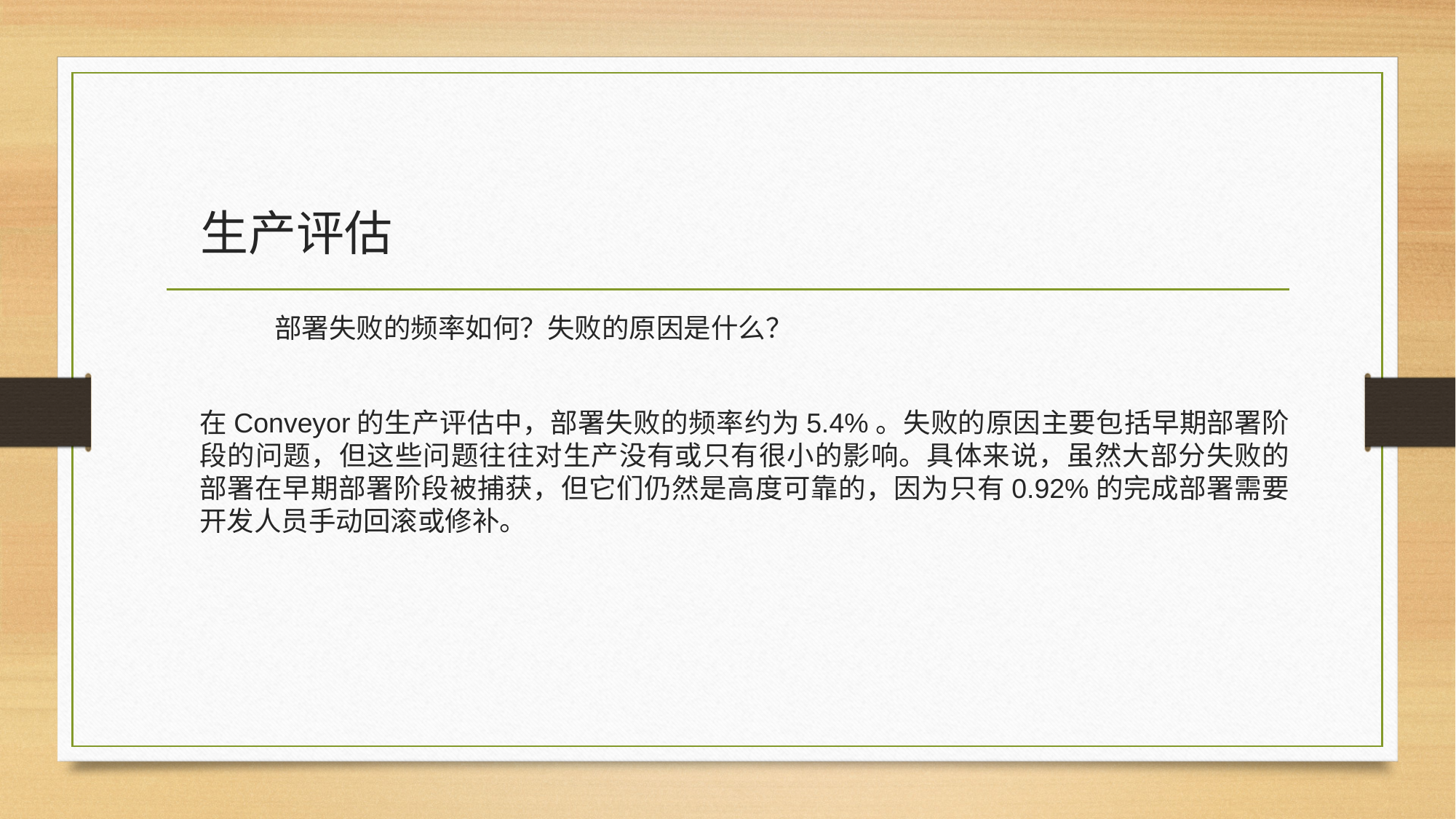

# 生产评估
	部署失败的频率如何？失败的原因是什么？

在Conveyor的生产评估中，部署失败的频率约为5.4%。失败的原因主要包括早期部署阶段的问题，但这些问题往往对生产没有或只有很小的影响。具体来说，虽然大部分失败的部署在早期部署阶段被捕获，但它们仍然是高度可靠的，因为只有0.92%的完成部署需要开发人员手动回滚或修补。